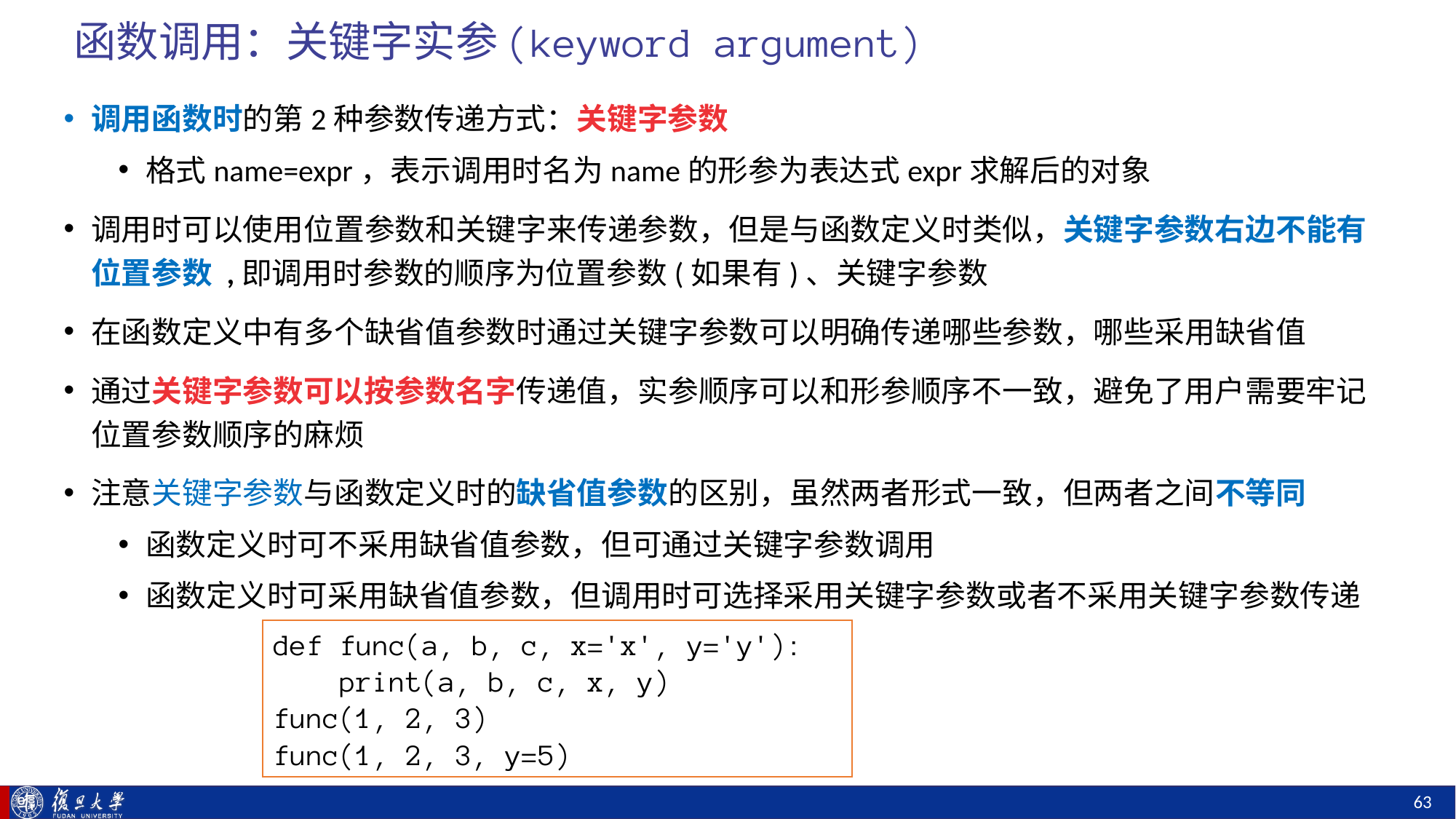

# 函数调用：关键字实参(keyword argument)
调用函数时的第2种参数传递方式：关键字参数
格式name=expr，表示调用时名为name的形参为表达式expr求解后的对象
调用时可以使用位置参数和关键字来传递参数，但是与函数定义时类似，关键字参数右边不能有位置参数 ,即调用时参数的顺序为位置参数(如果有)、关键字参数
在函数定义中有多个缺省值参数时通过关键字参数可以明确传递哪些参数，哪些采用缺省值
通过关键字参数可以按参数名字传递值，实参顺序可以和形参顺序不一致，避免了用户需要牢记位置参数顺序的麻烦
注意关键字参数与函数定义时的缺省值参数的区别，虽然两者形式一致，但两者之间不等同
函数定义时可不采用缺省值参数，但可通过关键字参数调用
函数定义时可采用缺省值参数，但调用时可选择采用关键字参数或者不采用关键字参数传递

def func(a, b, c, x='x', y='y'):
    print(a, b, c, x, y)
func(1, 2, 3)
func(1, 2, 3, y=5)